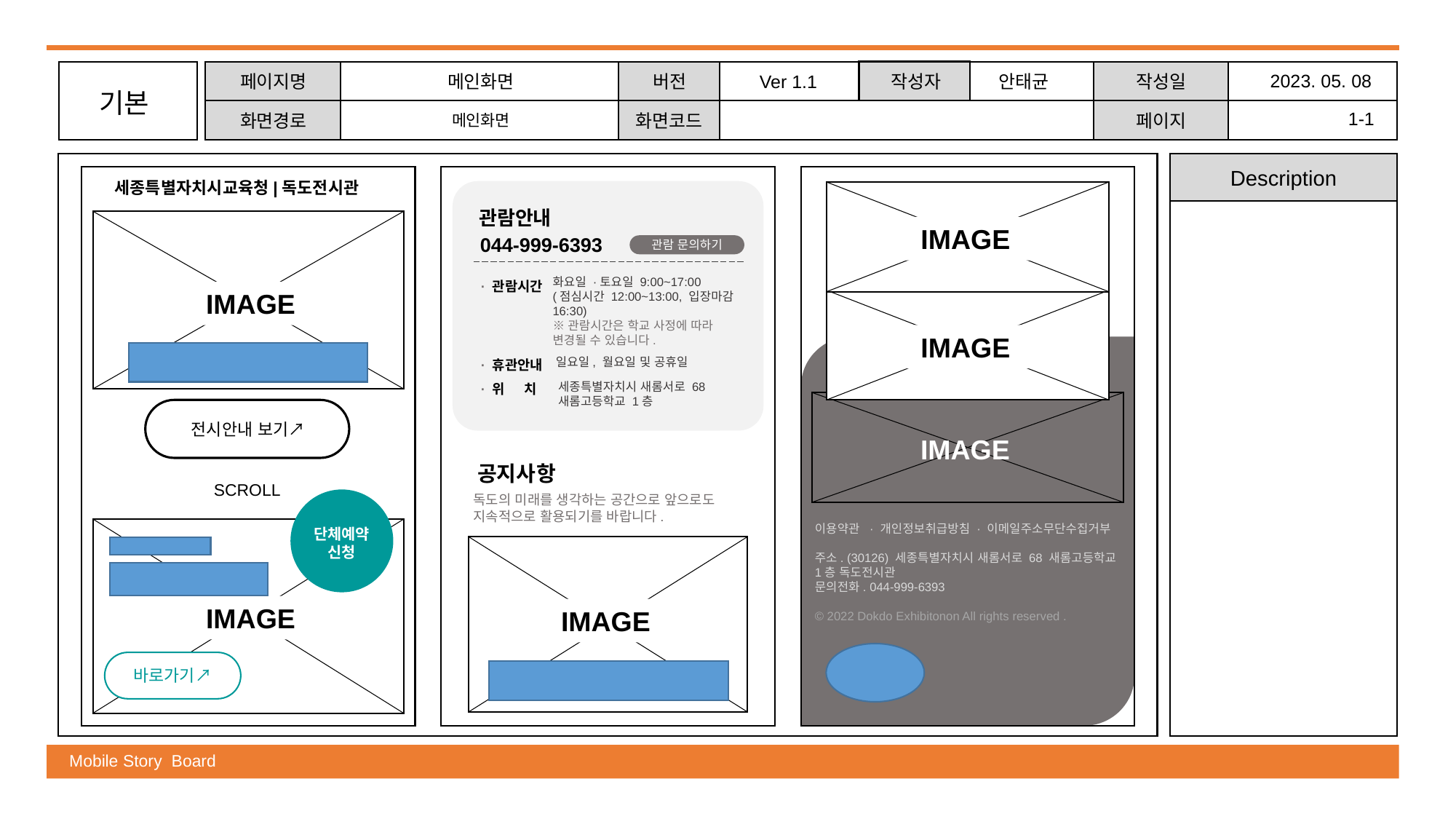

2023. 05. 08
페이지명
메인화면
버전
Ver 1.1
작성자
안태균
작성일
기본
1-1
화면경로
화면코드
페이지
메인화면

Description

세종특별자치시교육청|독도전시관

관람안내
044-999-6393
관람 문의하기

· 관람시간
화요일 ·토요일 9:00~17:00
(점심시간 12:00~13:00, 입장마감
16:30)
※관람시간은 학교 사정에 따라
변경될 수 있습니다.
· 휴관안내
· 위     치
일요일, 월요일 및 공휴일
세종특별자치시 새롬서로 68
새롬고등학교 1층

IMAGE

IMAGE

IMAGE

IMAGE
이용약관  · 개인정보취급방침 · 이메일주소무단수집거부

주소. (30126) 세종특별자치시 새롬서로 68 새롬고등학교 1층 독도전시관
문의전화. 044-999-6393

© 2022 Dokdo Exhibitonon All rights reserved .

전시안내 보기↗
공지사항
독도의 미래를 생각하는 공간으로 앞으로도 지속적으로 활용되기를 바랍니다.
SCROLL

단체예약신청

IMAGE

IMAGE

바로가기↗

Mobile Story  Board